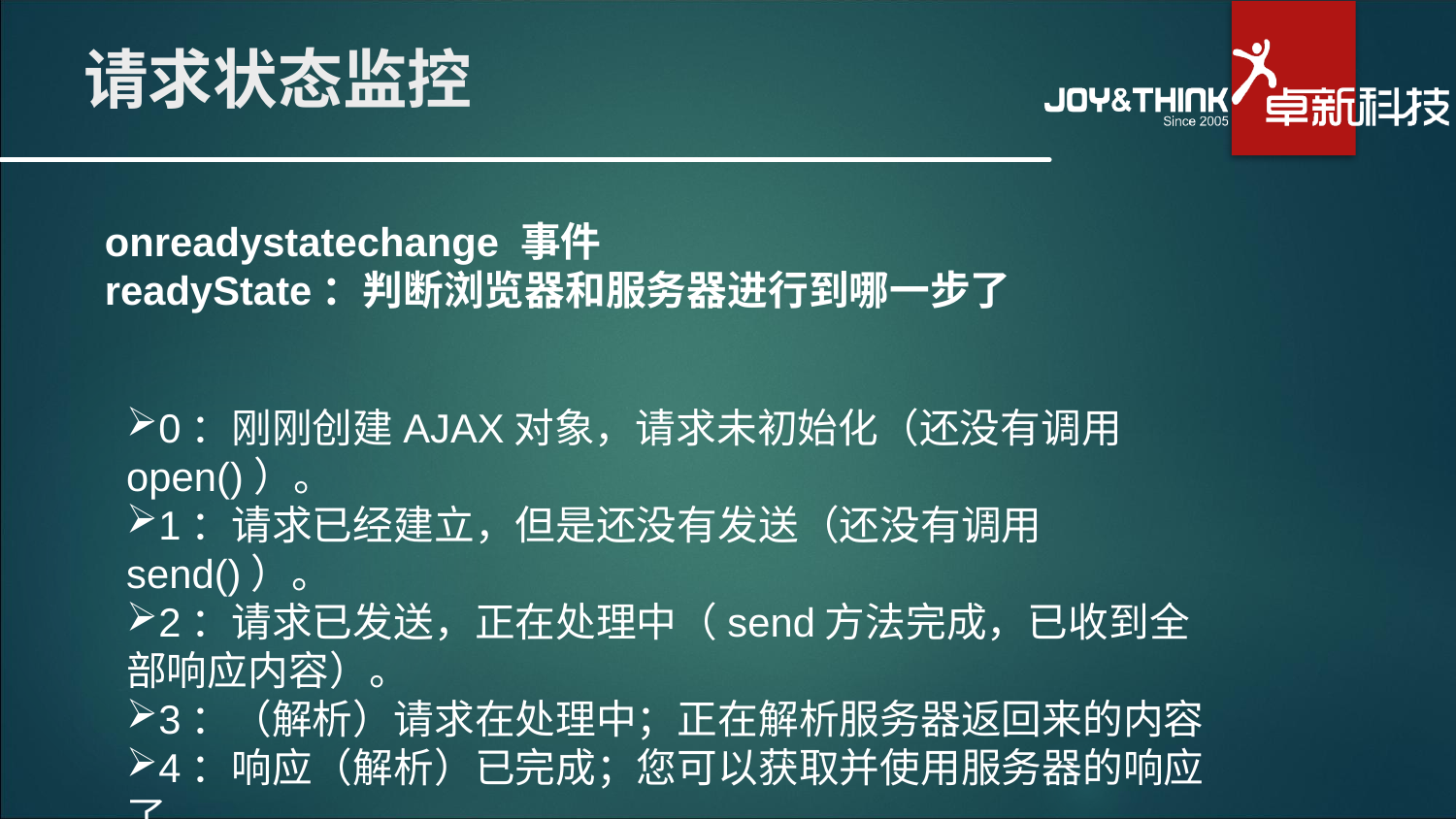

# 请求状态监控
onreadystatechange 事件
readyState：判断浏览器和服务器进行到哪一步了
0：刚刚创建AJAX对象，请求未初始化（还没有调用 open()）。
1：请求已经建立，但是还没有发送（还没有调用 send()）。
2：请求已发送，正在处理中（send方法完成，已收到全部响应内容）。
3：（解析）请求在处理中；正在解析服务器返回来的内容
4：响应（解析）已完成；您可以获取并使用服务器的响应了。